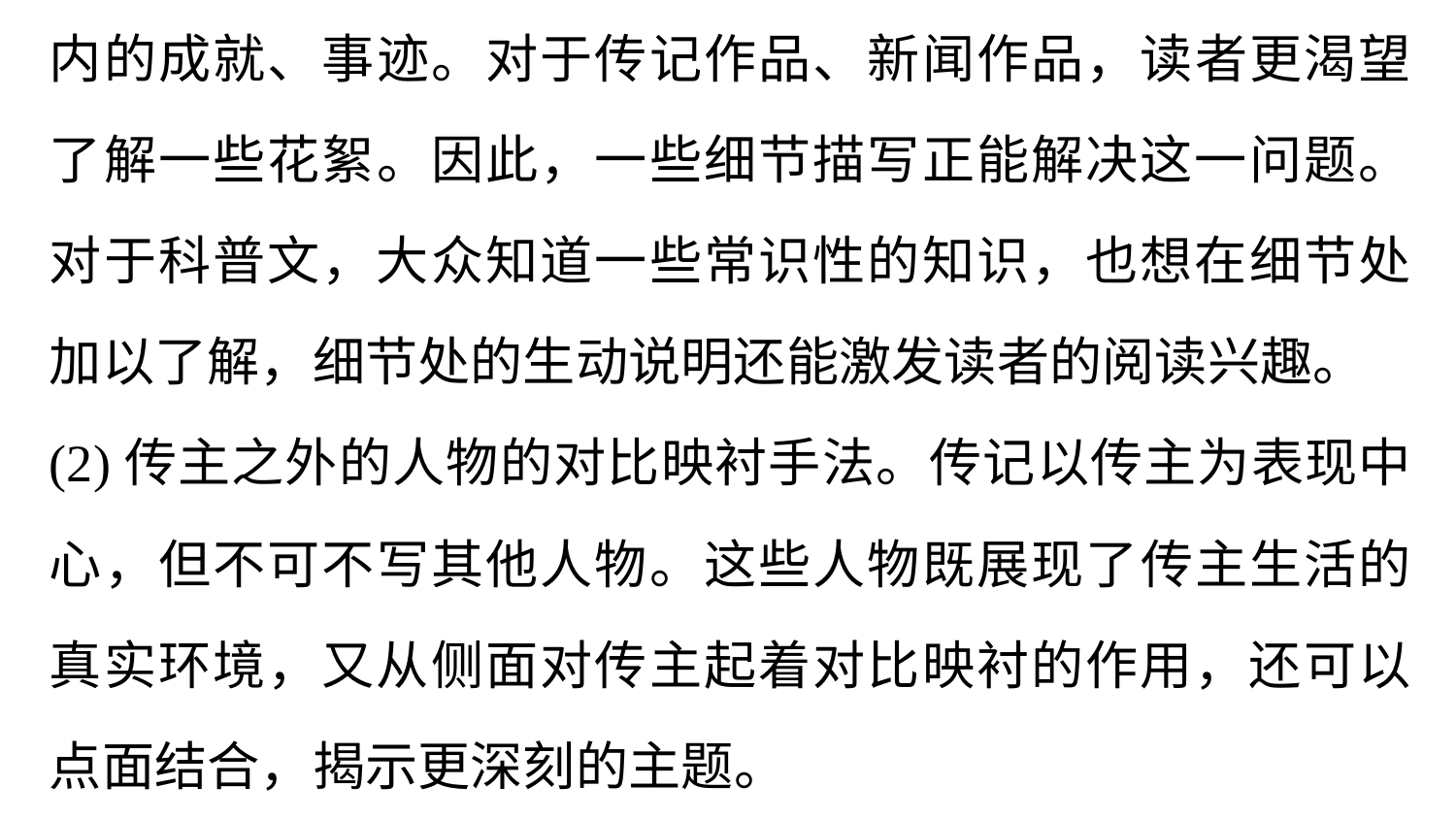

内的成就、事迹。对于传记作品、新闻作品，读者更渴望了解一些花絮。因此，一些细节描写正能解决这一问题。对于科普文，大众知道一些常识性的知识，也想在细节处加以了解，细节处的生动说明还能激发读者的阅读兴趣。
(2)传主之外的人物的对比映衬手法。传记以传主为表现中心，但不可不写其他人物。这些人物既展现了传主生活的真实环境，又从侧面对传主起着对比映衬的作用，还可以点面结合，揭示更深刻的主题。